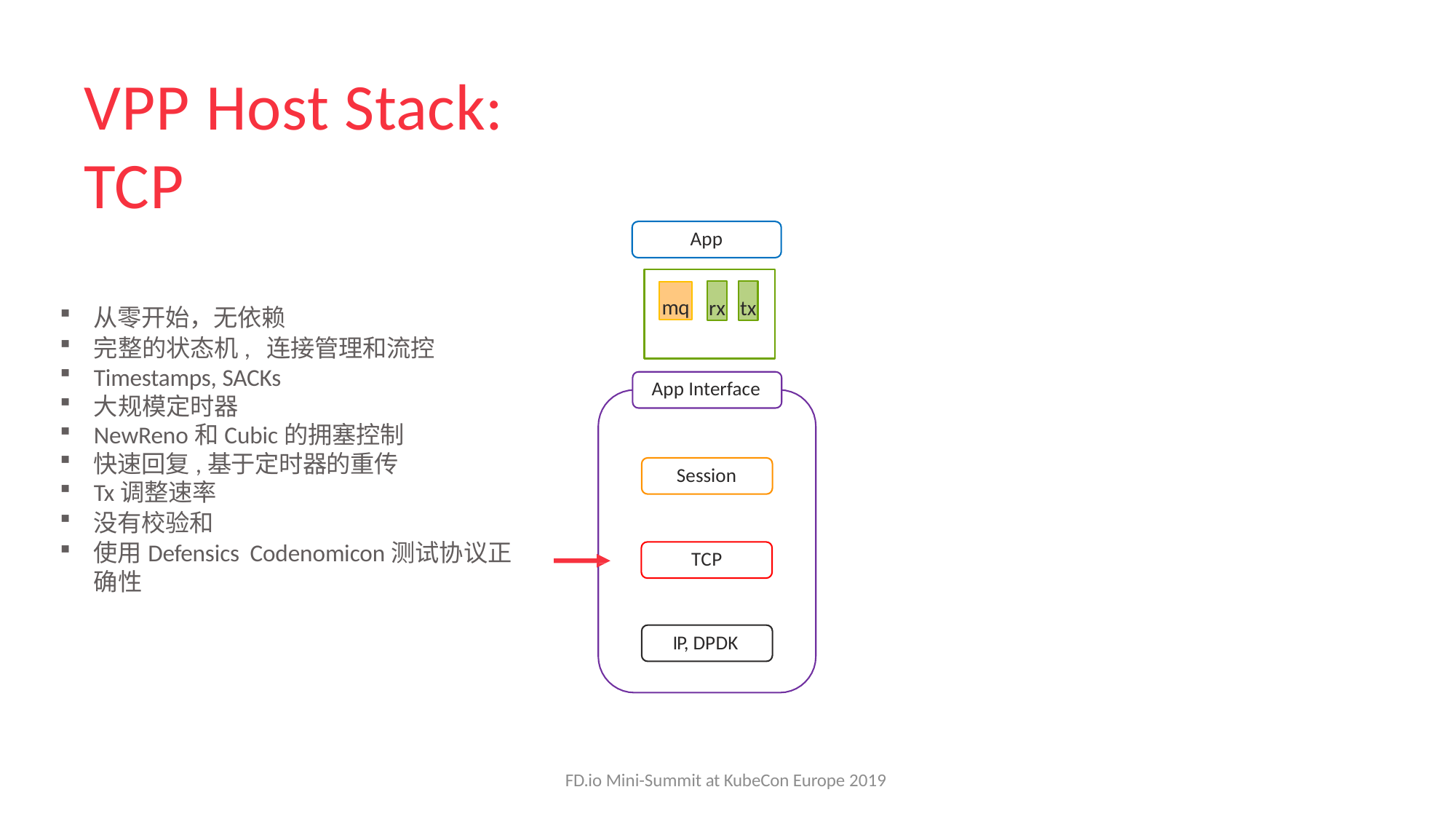

# VPP Host Stack: TCP

App

rx
tx
mq
从零开始，无依赖
完整的状态机,  连接管理和流控
Timestamps, SACKs
大规模定时器
NewReno和Cubic的拥塞控制
快速回复,基于定时器的重传
Tx调整速率
没有校验和
使用Defensics  Codenomicon测试协议正确性

App Interface

Session

TCP

IP, DPDK
FD.io Mini-Summit at KubeCon Europe 2019